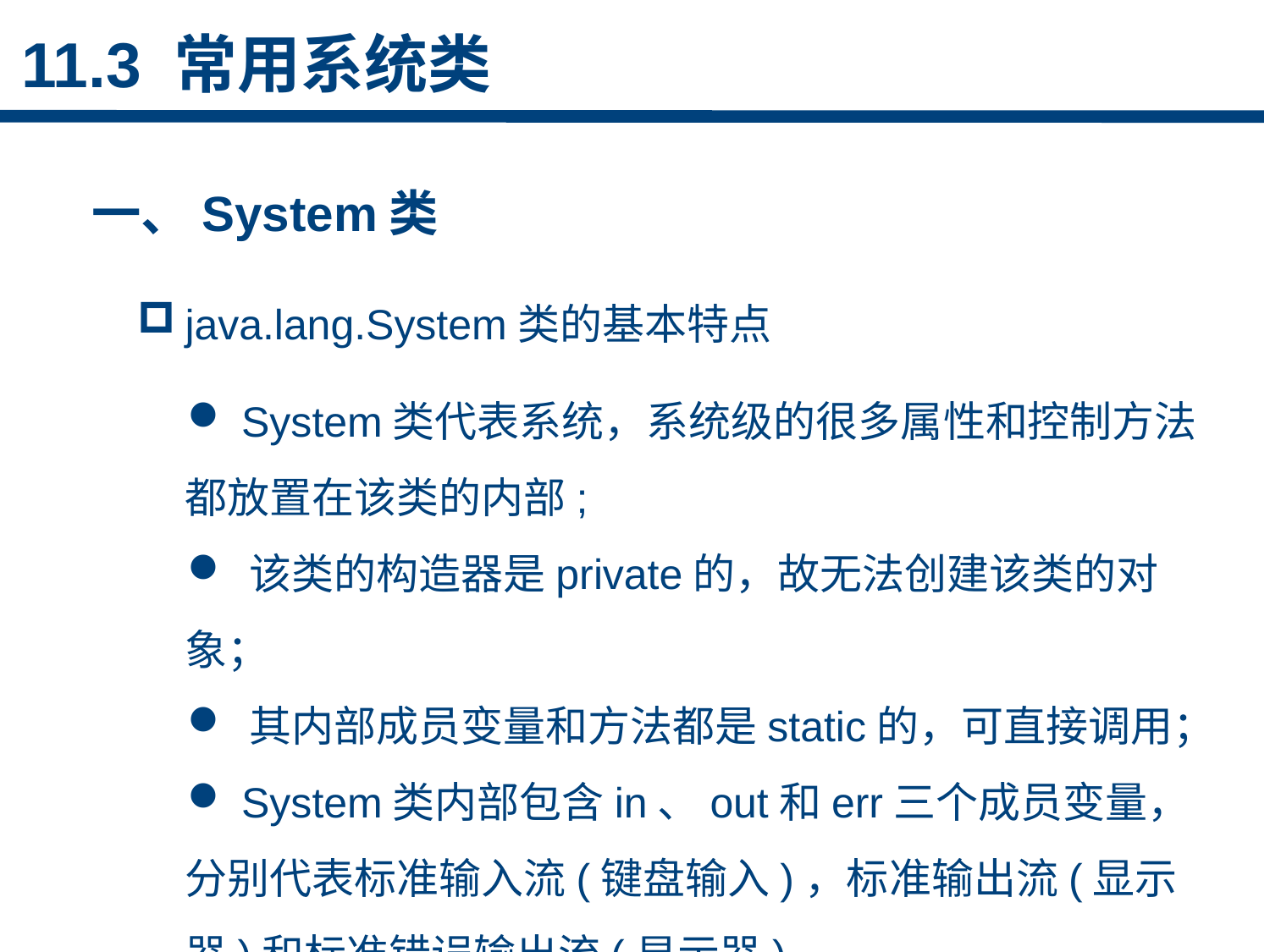

11.3 常用系统类
一、System类
java.lang.System类的基本特点
 System类代表系统，系统级的很多属性和控制方法都放置在该类的内部;
 该类的构造器是private的，故无法创建该类的对象；
 其内部成员变量和方法都是static的，可直接调用；
 System类内部包含in、out和err三个成员变量，分别代表标准输入流(键盘输入)，标准输出流(显示器)和标准错误输出流(显示器)。
点击添加文本
点击添加文本
点击添加文本
点击添加文本